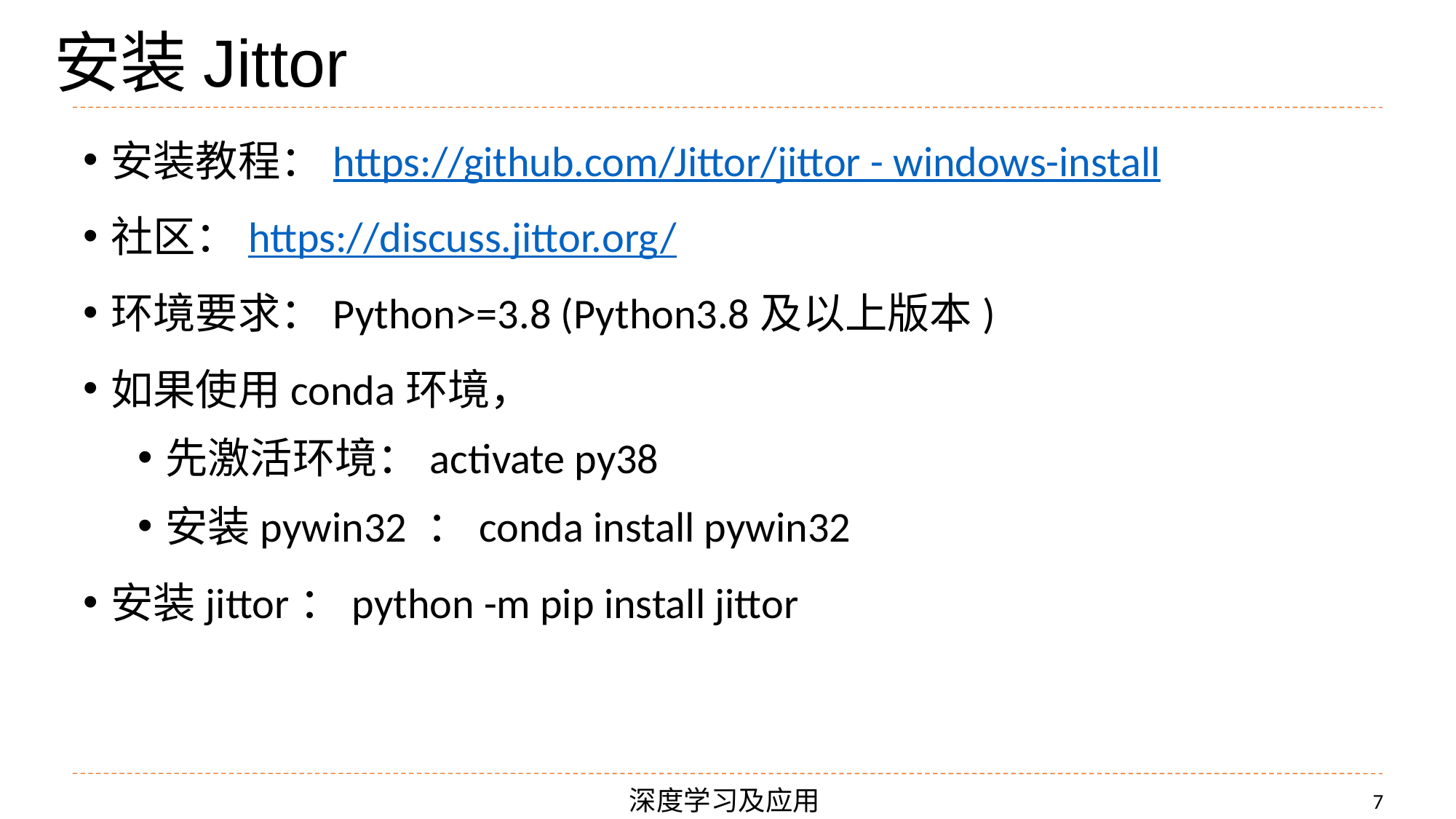

# 安装Jittor
安装教程：https://github.com/Jittor/jittor - windows-install
社区：https://discuss.jittor.org/
环境要求：Python>=3.8 (Python3.8及以上版本)
如果使用conda环境，
先激活环境：activate py38
安装pywin32 ：conda install pywin32
安装jittor：python -m pip install jittor